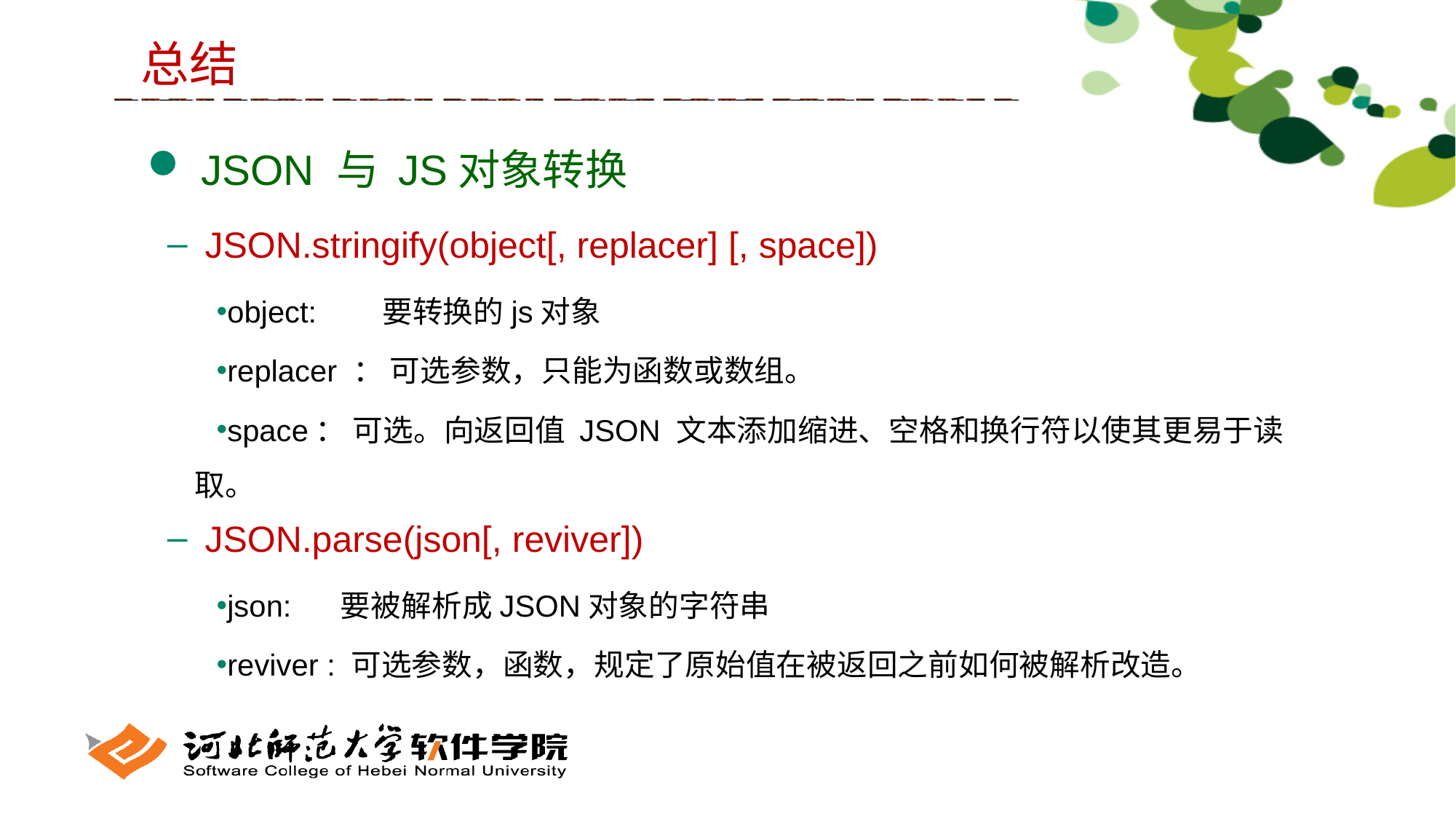

总结
 JSON 与 JS对象转换
 JSON.stringify(object[, replacer] [, space])
object:       要转换的js对象
replacer ： 可选参数，只能为函数或数组。
space： 可选。向返回值 JSON 文本添加缩进、空格和换行符以使其更易于读取。
 JSON.parse(json[, reviver])
json:     要被解析成JSON对象的字符串
reviver : 可选参数，函数，规定了原始值在被返回之前如何被解析改造。